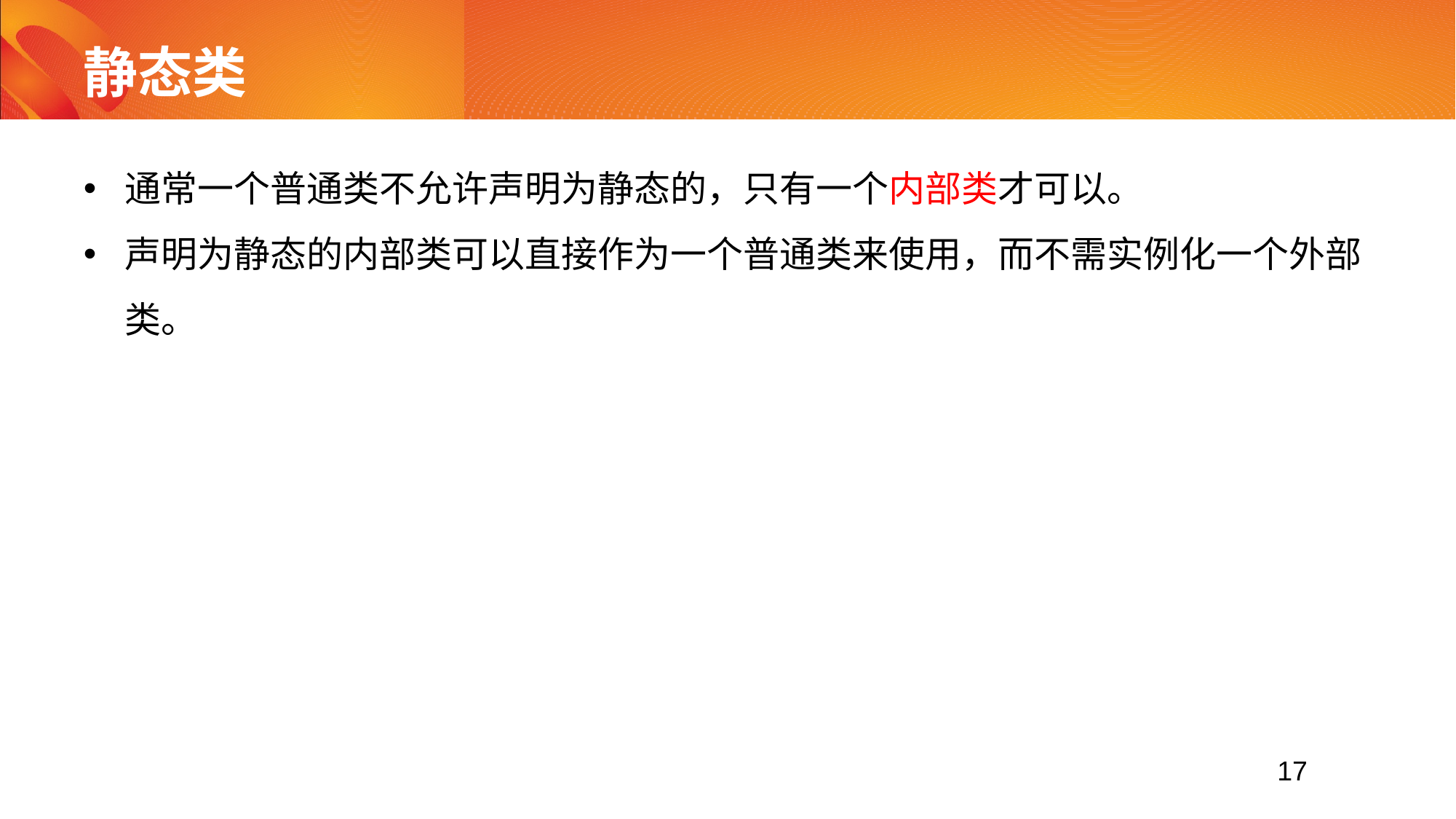

# 静态类
通常一个普通类不允许声明为静态的，只有一个内部类才可以。
声明为静态的内部类可以直接作为一个普通类来使用，而不需实例化一个外部类。